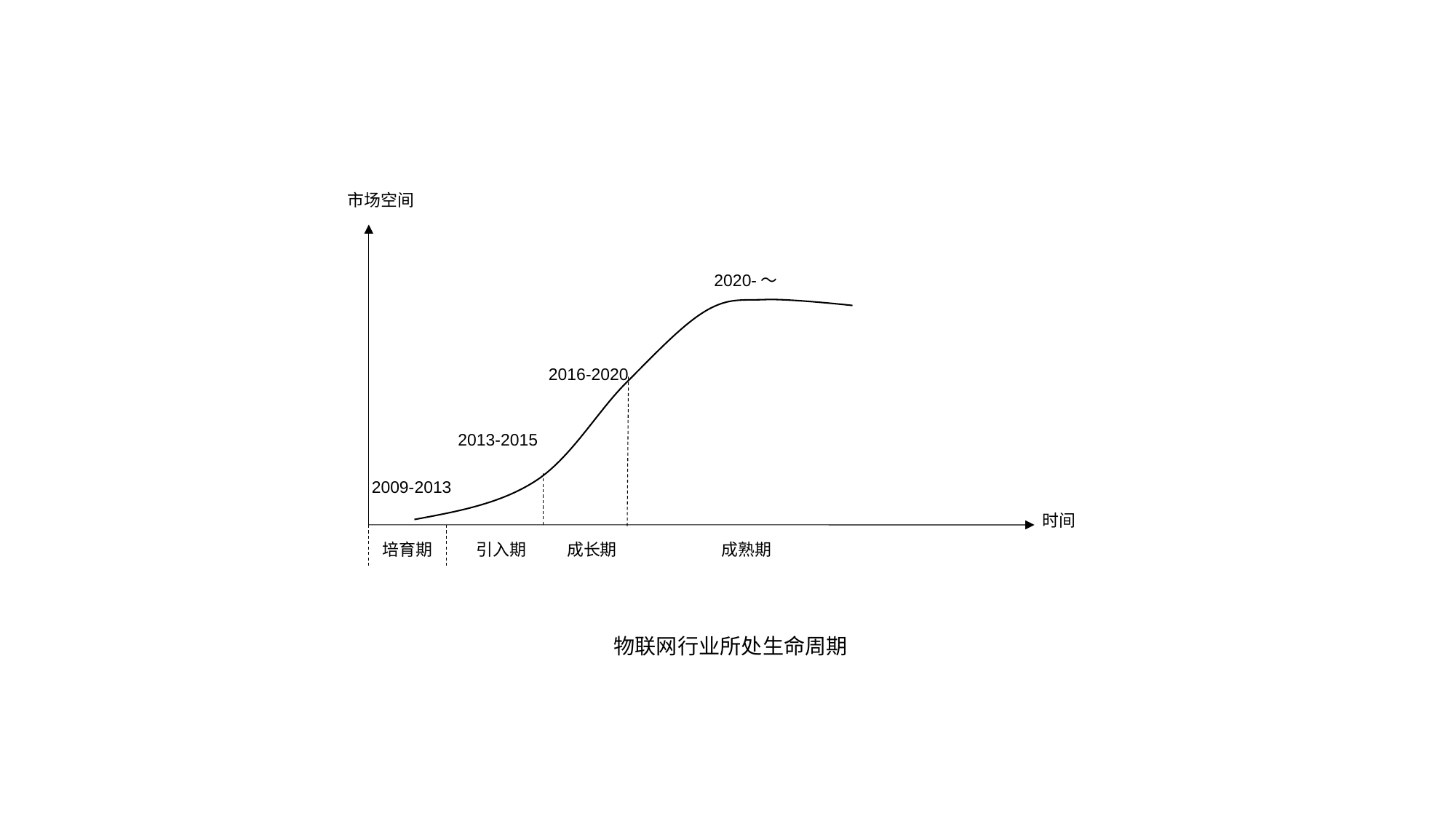

市场空间
2020-～

2016-2020
2013-2015
2009-2013
时间
培育期
引入期
成熟期
成长期
物联网行业所处生命周期